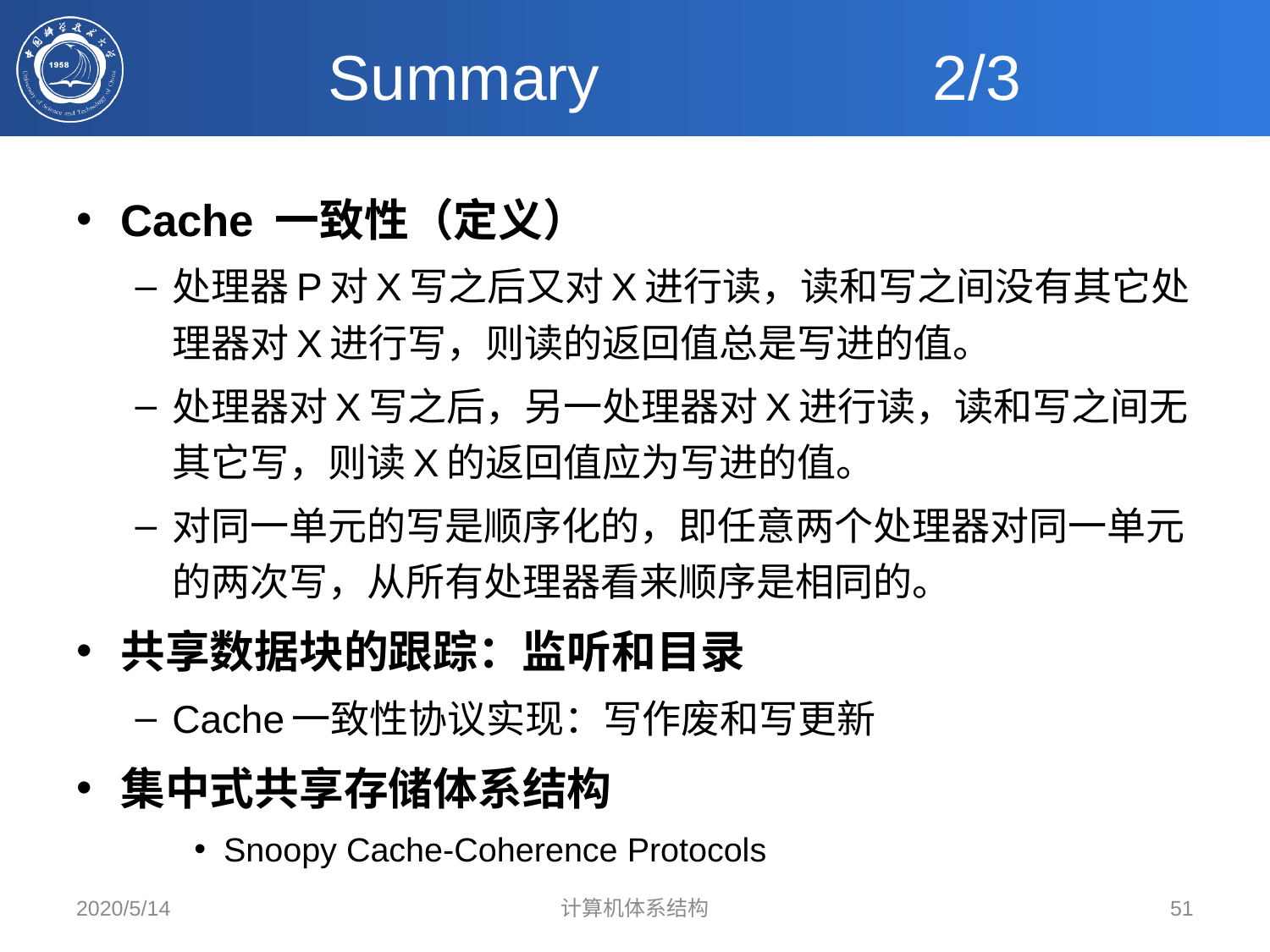

# Summary                   2/3
Cache 一致性（定义）
处理器P对X写之后又对X进行读，读和写之间没有其它处理器对X进行写，则读的返回值总是写进的值。
处理器对X写之后，另一处理器对X进行读，读和写之间无其它写，则读X的返回值应为写进的值。
对同一单元的写是顺序化的，即任意两个处理器对同一单元的两次写，从所有处理器看来顺序是相同的。
共享数据块的跟踪：监听和目录
Cache一致性协议实现：写作废和写更新
集中式共享存储体系结构
Snoopy Cache-Coherence Protocols

2020/5/14
计算机体系结构
51